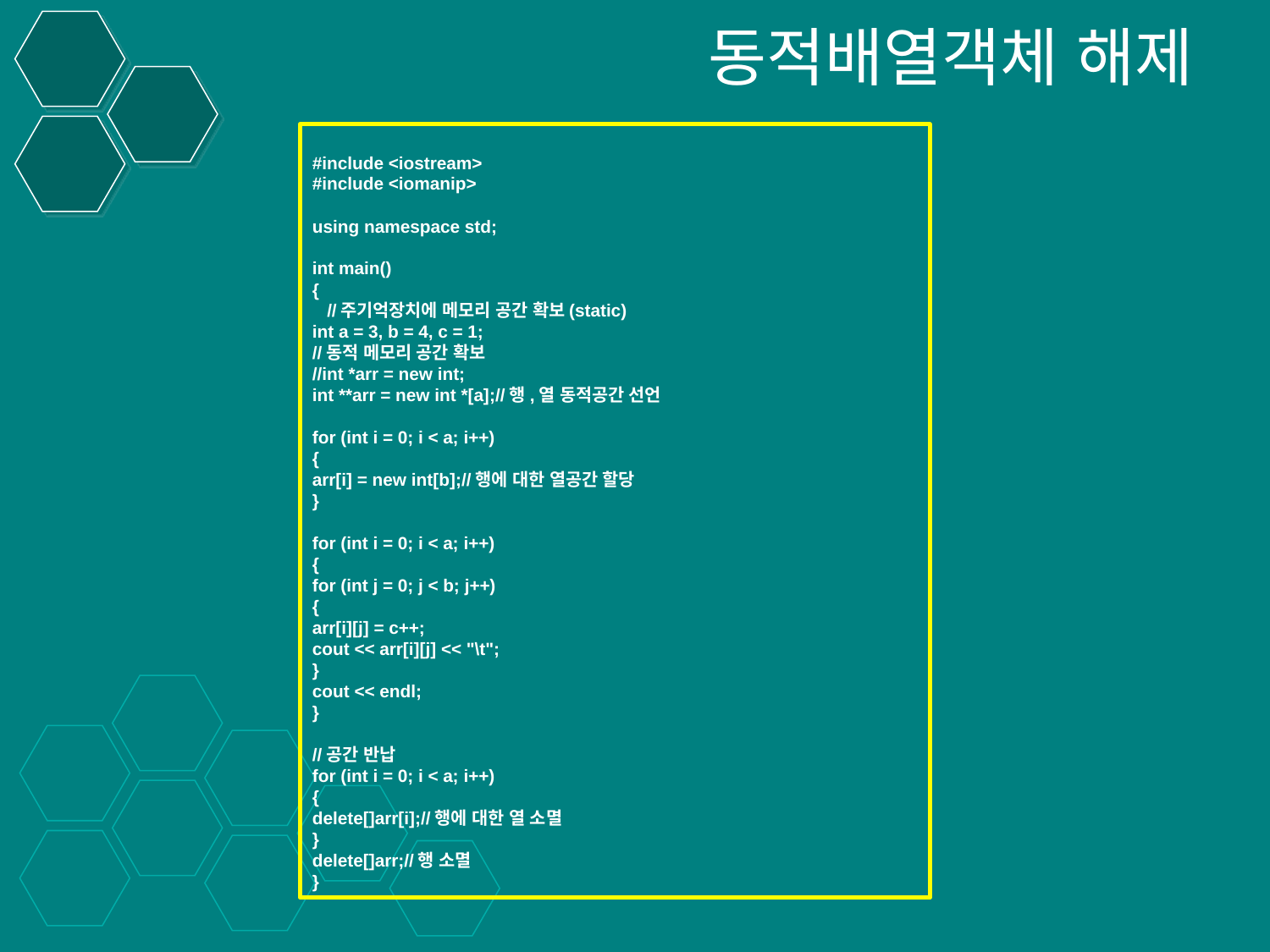

동적배열객체 해제

#include <iostream>
#include <iomanip>

using namespace std;

int main()
{
   //주기억장치에 메모리 공간 확보(static)
int a = 3, b = 4, c = 1;
//동적 메모리 공간 확보
//int *arr = new int;
int **arr = new int *[a];//행,열 동적공간 선언

for (int i = 0; i < a; i++)
{
arr[i] = new int[b];//행에 대한 열공간 할당
}

for (int i = 0; i < a; i++)
{
for (int j = 0; j < b; j++)
{
arr[i][j] = c++;
cout << arr[i][j] << "\t";
}
cout << endl;
}

//공간 반납
for (int i = 0; i < a; i++)
{
delete[]arr[i];//행에 대한 열 소멸
}
delete[]arr;//행 소멸
}